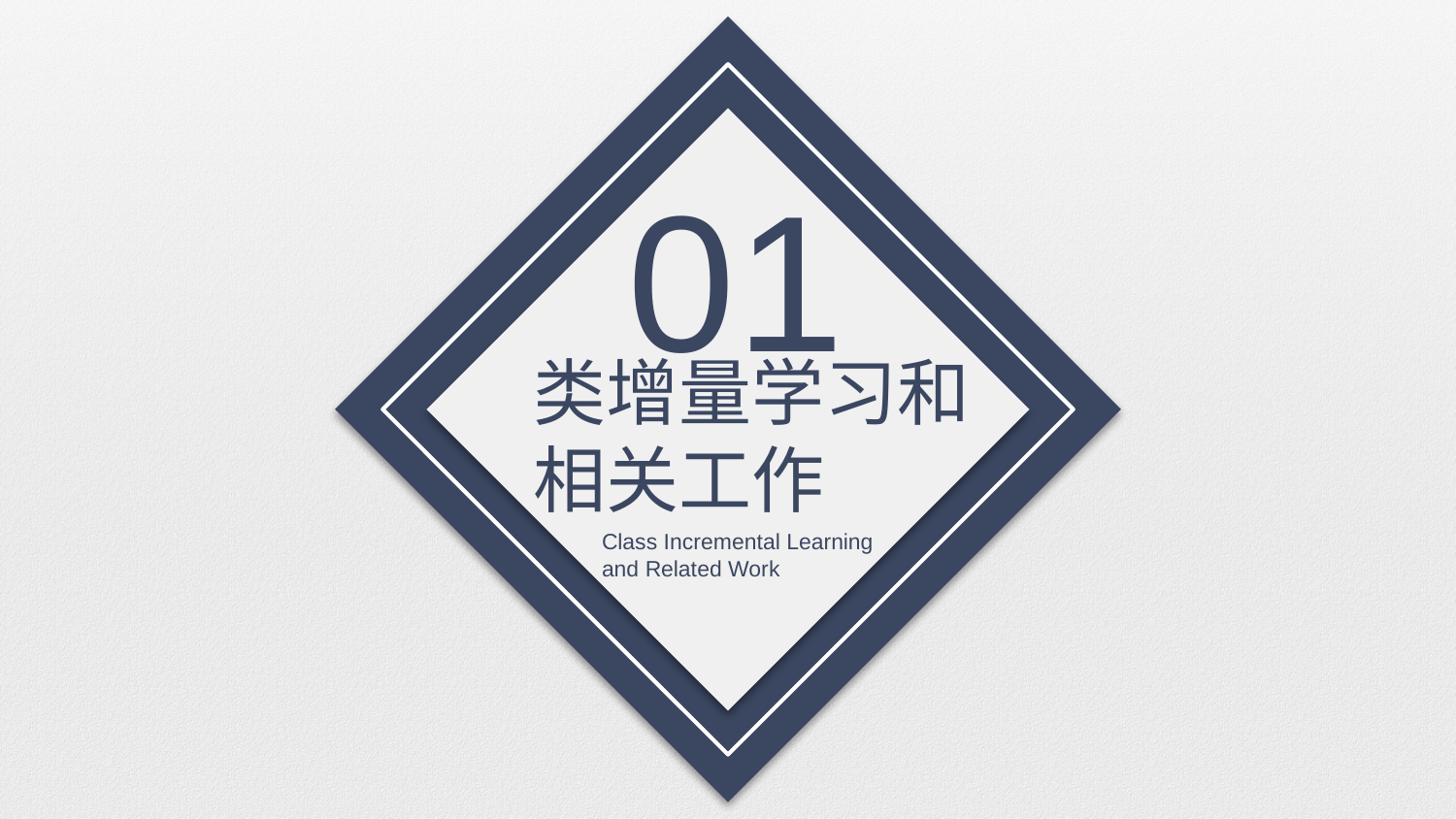

01
类增量学习和相关工作
Class Incremental Learning and Related Work